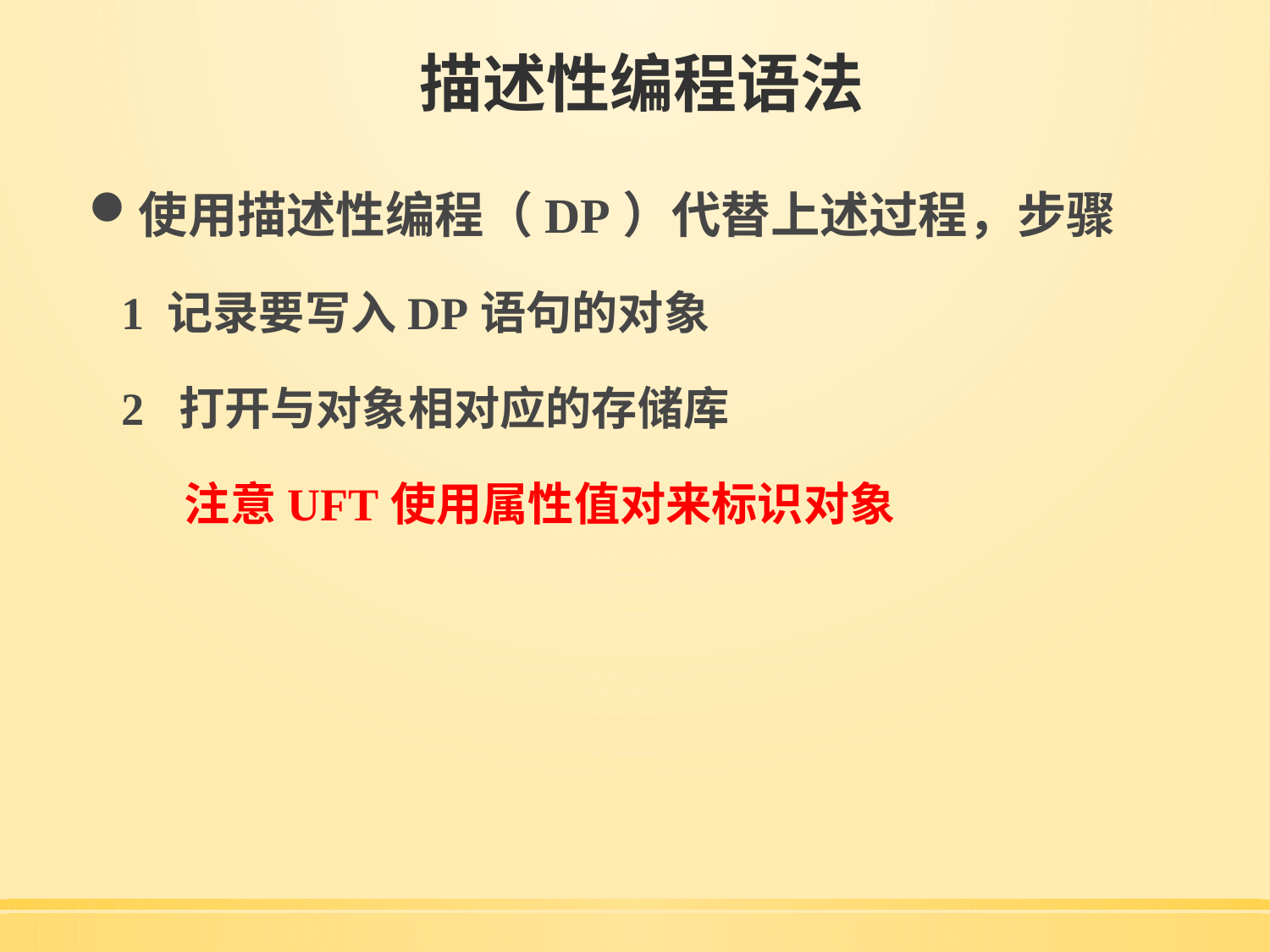

# 描述性编程语法
使用描述性编程（DP）代替上述过程，步骤
1 记录要写入DP语句的对象
2  打开与对象相对应的存储库
     注意UFT使用属性值对来标识对象